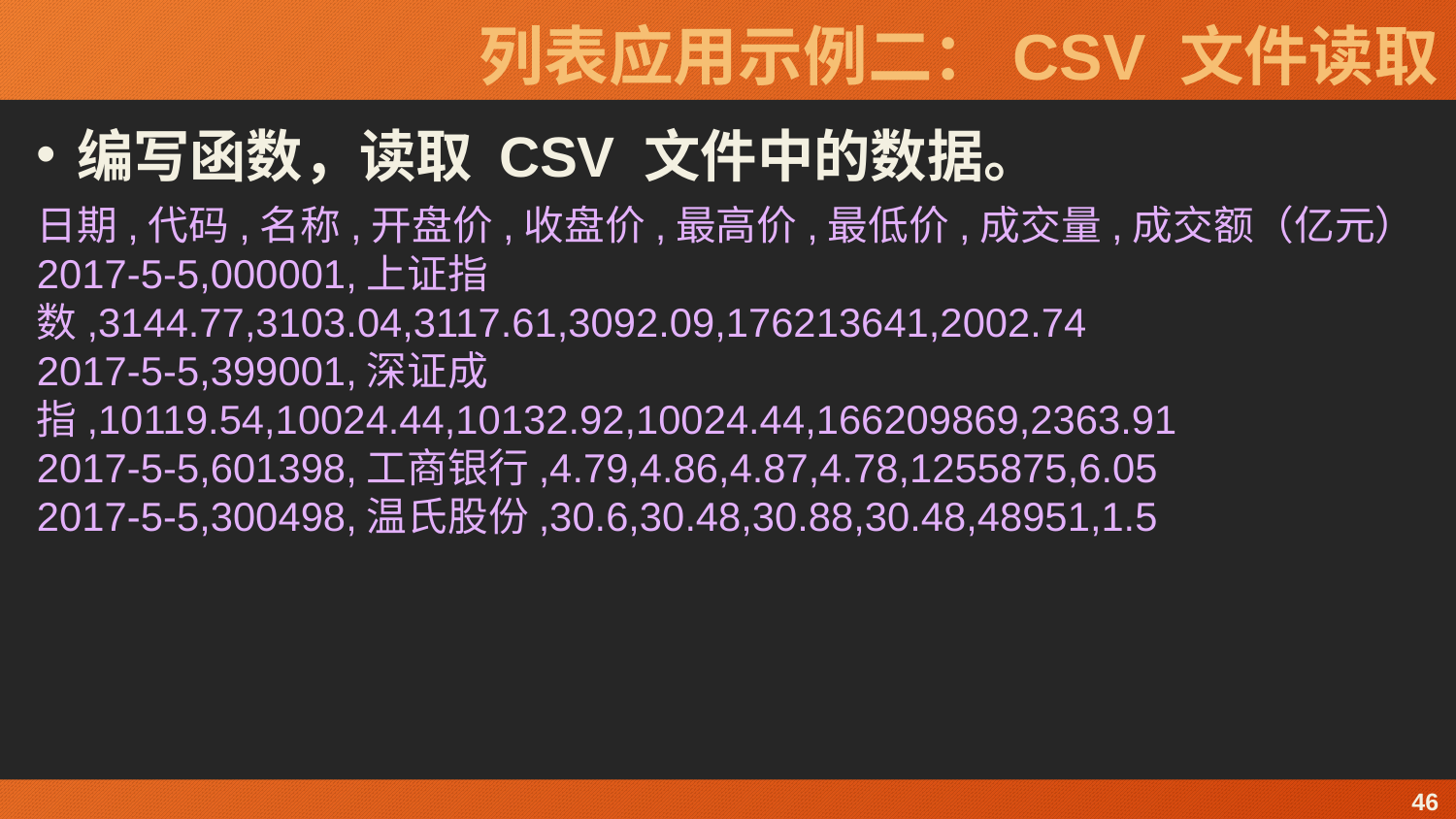

# 列表应用示例二：CSV 文件读取
编写函数，读取 CSV 文件中的数据。
日期,代码,名称,开盘价,收盘价,最高价,最低价,成交量,成交额（亿元）
2017-5-5,000001,上证指数,3144.77,3103.04,3117.61,3092.09,176213641,2002.74
2017-5-5,399001,深证成指,10119.54,10024.44,10132.92,10024.44,166209869,2363.91
2017-5-5,601398,工商银行,4.79,4.86,4.87,4.78,1255875,6.05
2017-5-5,300498,温氏股份,30.6,30.48,30.88,30.48,48951,1.5
46